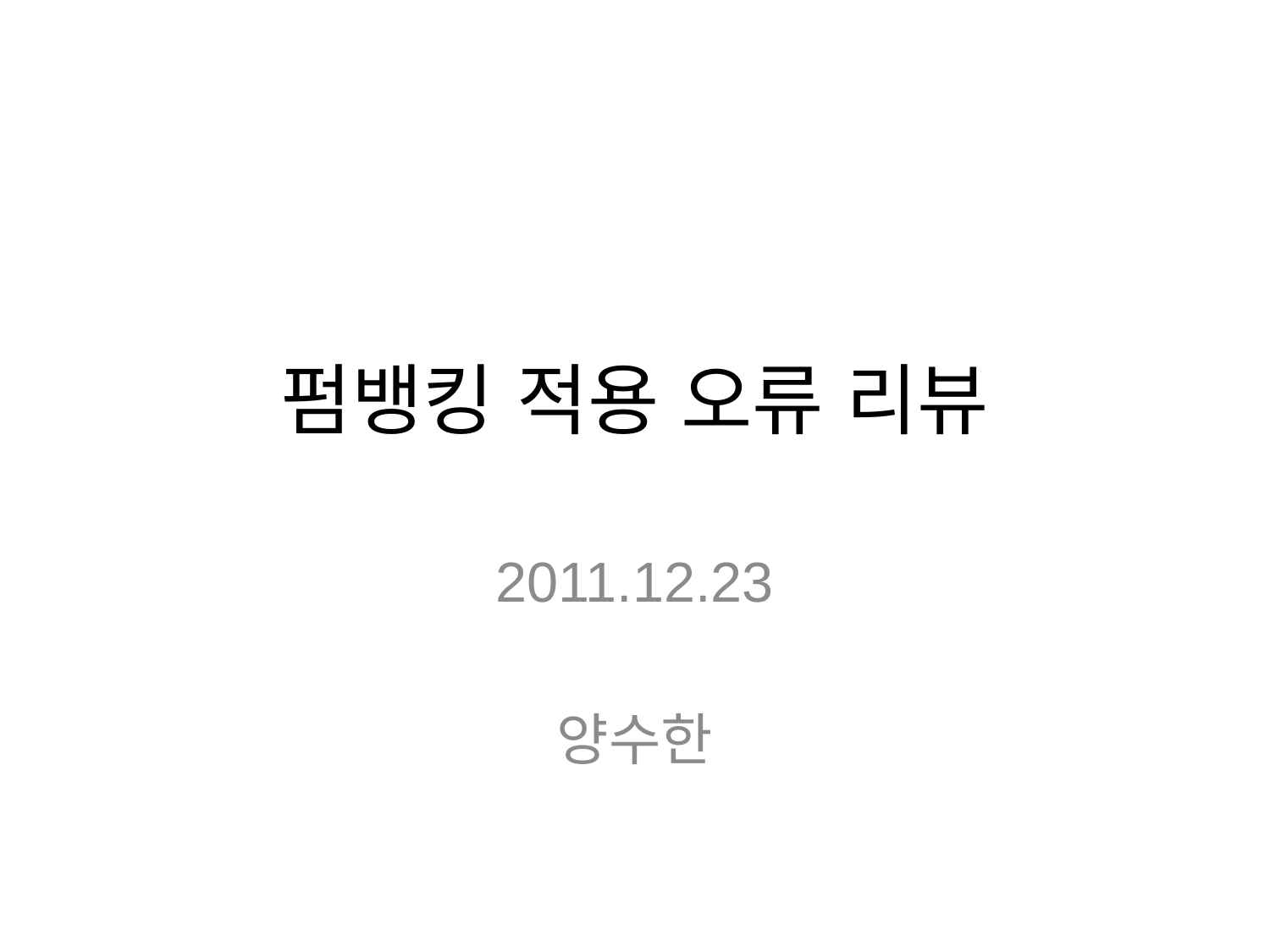

# 펌뱅킹 적용 오류 리뷰
2011.12.23

양수한